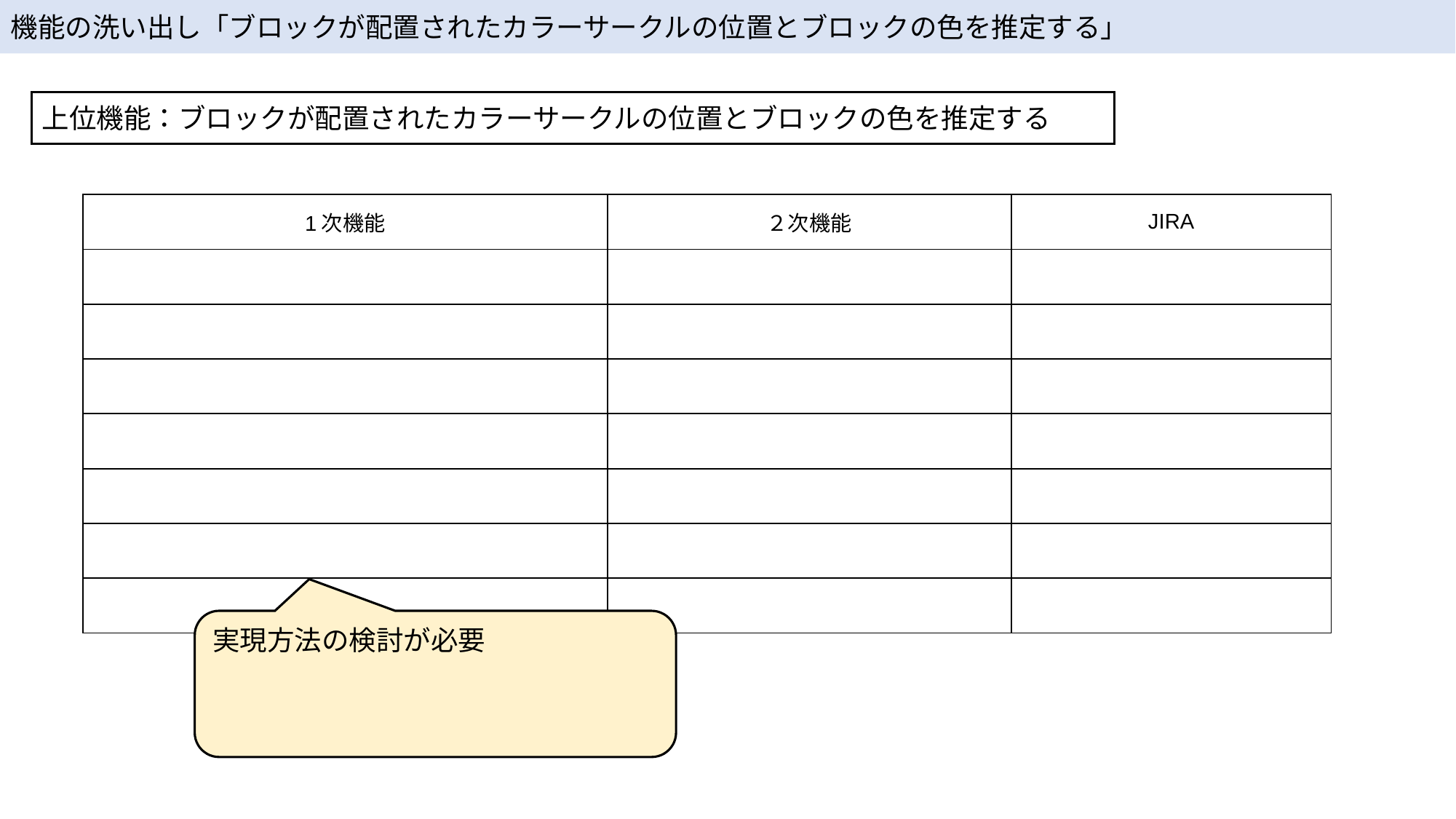

機能の洗い出し「ブロックが配置されたカラーサークルの位置とブロックの色を推定する」
上位機能：ブロックが配置されたカラーサークルの位置とブロックの色を推定する
| 1次機能 | ２次機能 | JIRA |
| --- | --- | --- |
|  |  |  |
|  |  |  |
|  |  |  |
|  |  |  |
|  |  |  |
|  |  |  |
|  |  |  |
実現方法の検討が必要